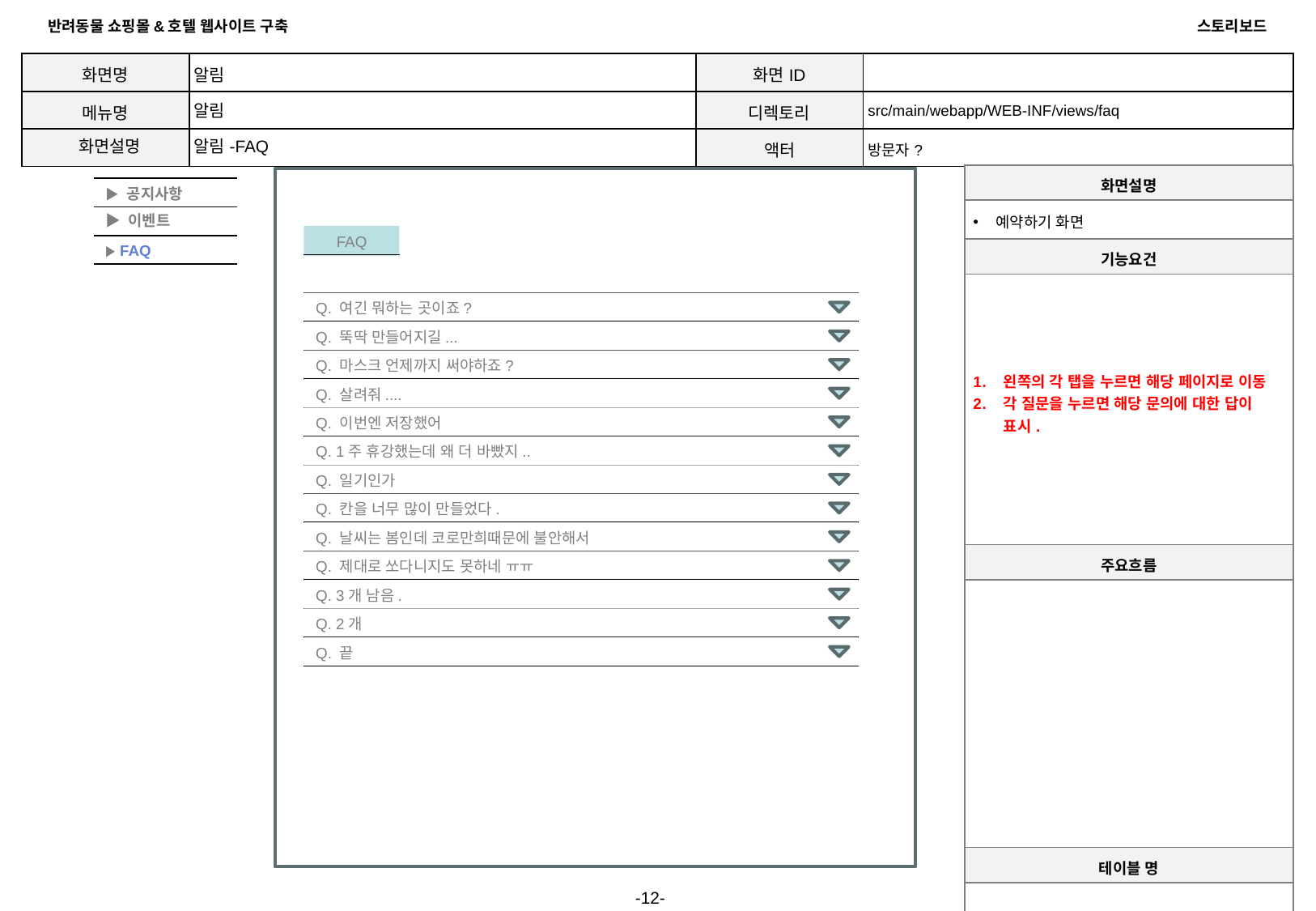

| 화면명 | 알림 | 화면ID |  |
| --- | --- | --- | --- |
| 메뉴명 | 알림 | 디렉토리 | src/main/webapp/WEB-INF/views/faq |
| 화면설명 | 알림-FAQ | 액터 | 방문자? |
| 화면설명 |
| --- |
| 예약하기 화면 |
| 기능요건 |
| 왼쪽의 각 탭을 누르면 해당 페이지로 이동 각 질문을 누르면 해당 문의에 대한 답이 표시. |
| 주요흐름 |
|  |

▶ 공지사항
▶ 이벤트
FAQ
▶ FAQ
Q. 여긴 뭐하는 곳이죠?

Q. 뚝딱 만들어지길...

Q. 마스크 언제까지 써야하죠?

Q. 살려줘....

Q. 이번엔 저장했어

Q. 1주 휴강했는데 왜 더 바빴지..

Q. 일기인가

Q. 칸을 너무 많이 만들었다.

Q. 날씨는 봄인데 코로만희때문에 불안해서

Q. 제대로 쏘다니지도 못하네 ㅠㅠ

Q. 3개 남음.

Q. 2개

Q. 끝

| 테이블 명 |
| --- |
|  |